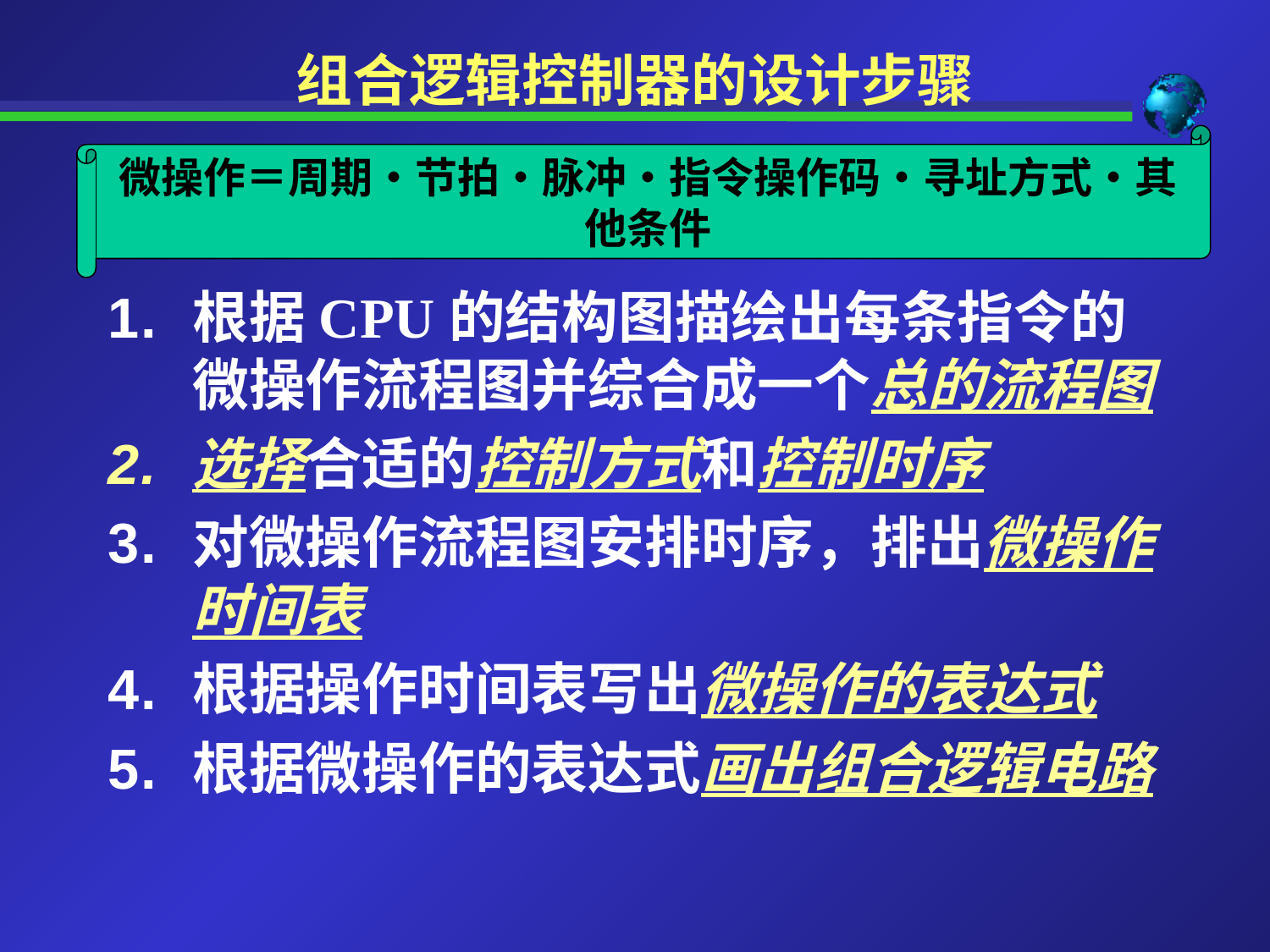

# 组合逻辑控制器的设计步骤
微操作＝周期•节拍•脉冲•指令操作码•寻址方式•其他条件
根据CPU的结构图描绘出每条指令的微操作流程图并综合成一个总的流程图
选择合适的控制方式和控制时序
对微操作流程图安排时序，排出微操作时间表
根据操作时间表写出微操作的表达式
根据微操作的表达式画出组合逻辑电路
63